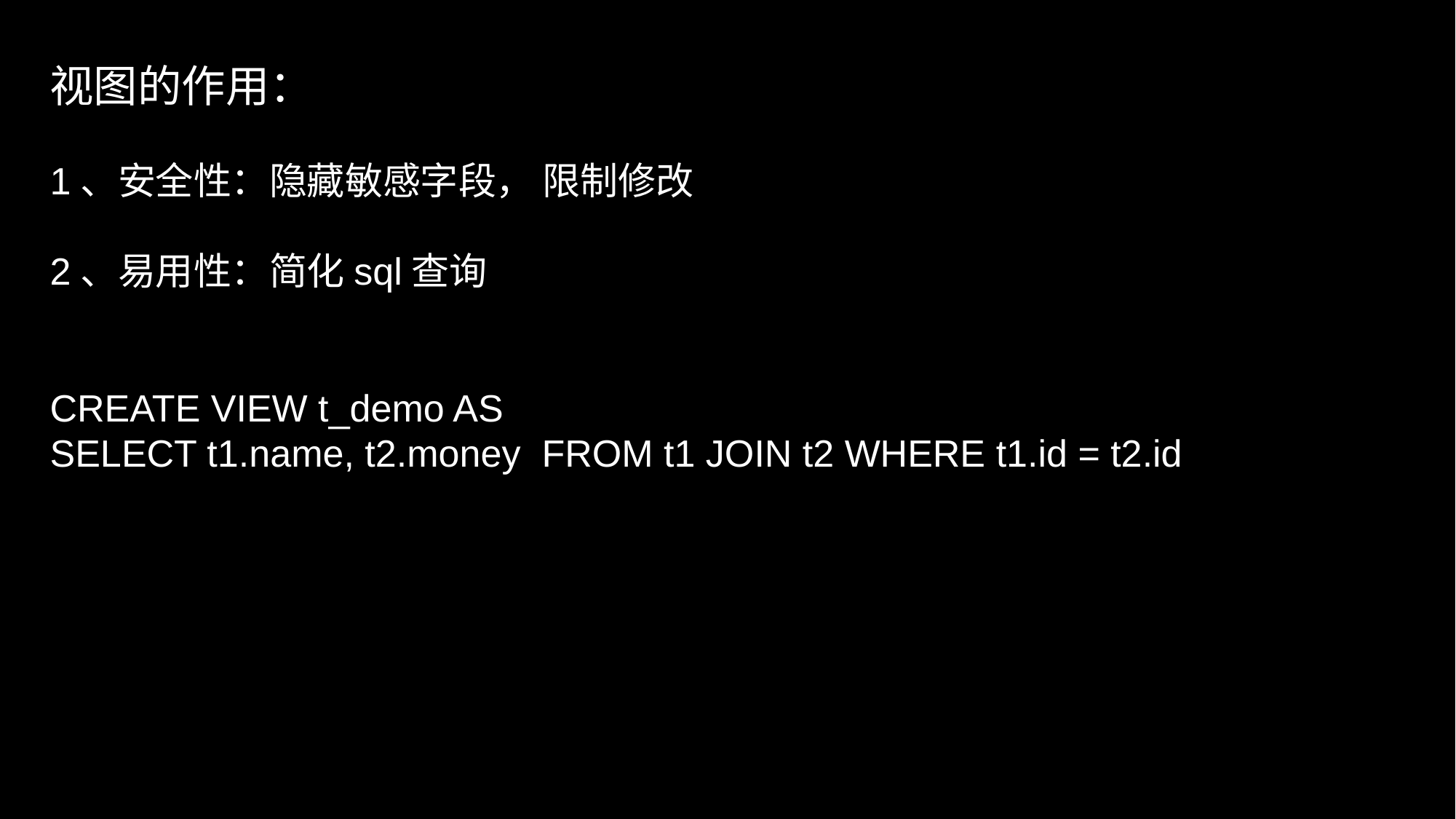

视图的作用：

1、安全性：隐藏敏感字段， 限制修改

2、易用性：简化sql查询

CREATE VIEW t_demo AS
SELECT t1.name, t2.money  FROM t1 JOIN t2 WHERE t1.id = t2.id